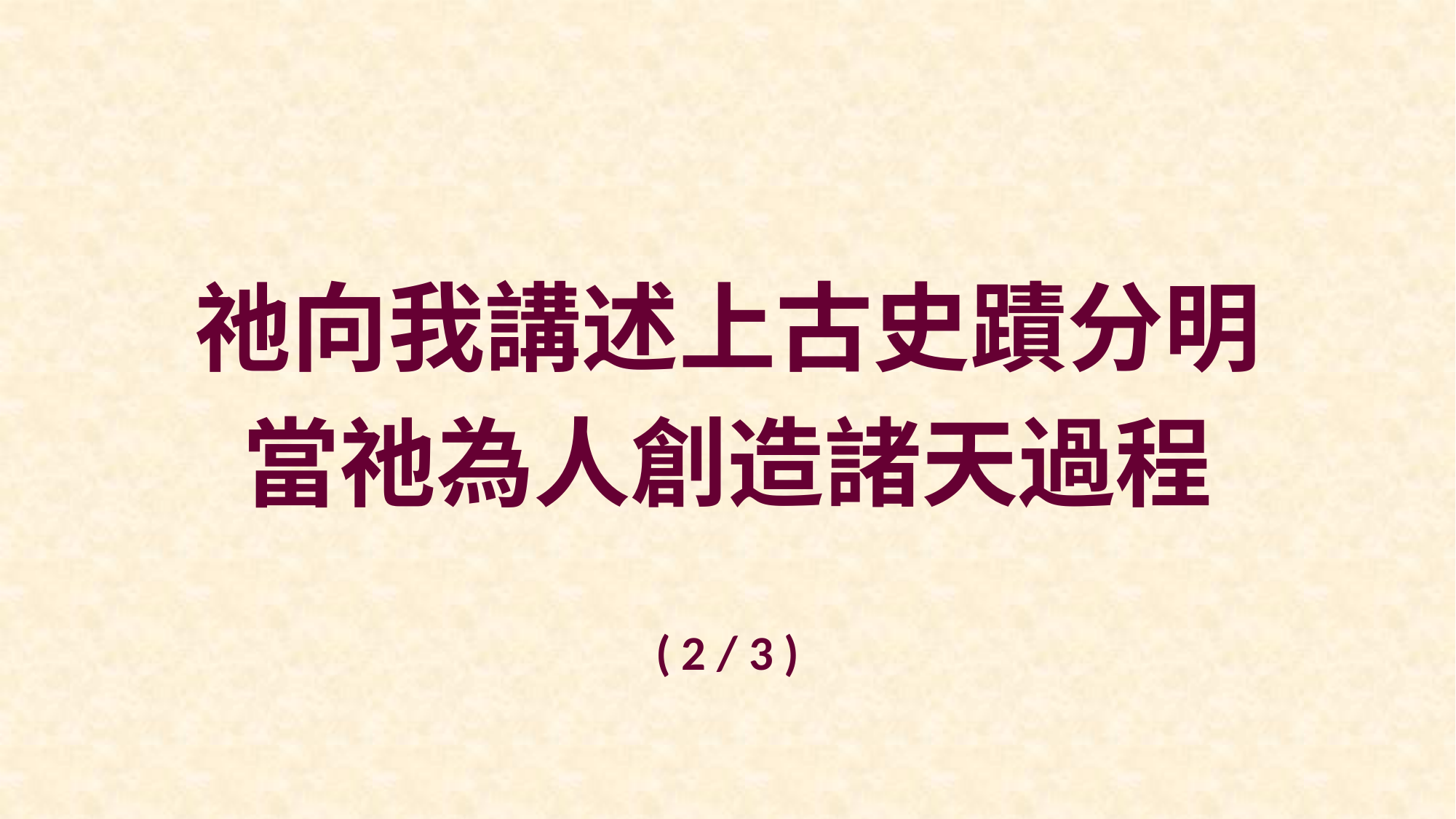

祂向我講述上古史蹟分明
當祂為人創造諸天過程
( 2 / 3 )